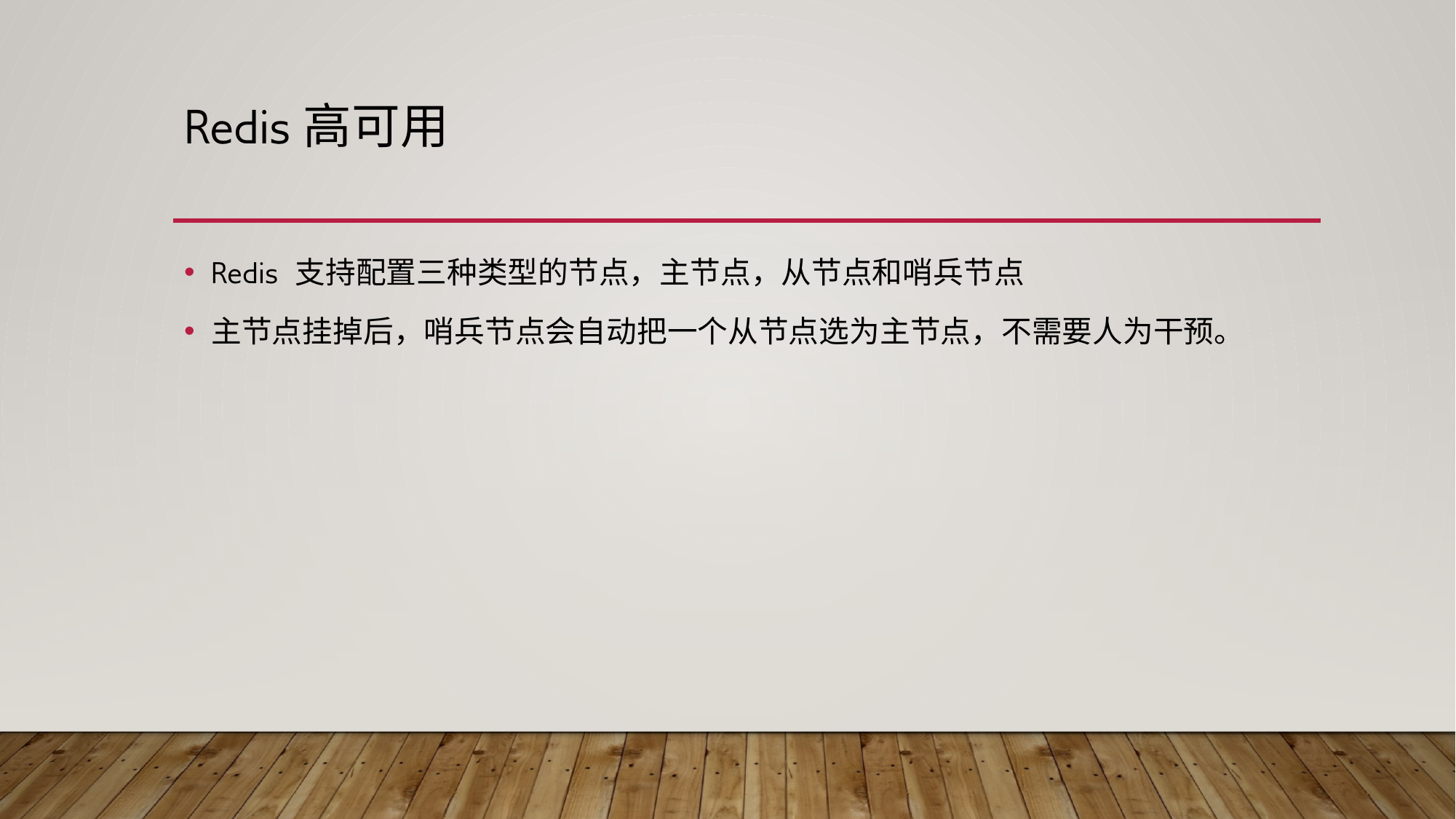

# Redis高可用
Redis 支持配置三种类型的节点，主节点，从节点和哨兵节点
主节点挂掉后，哨兵节点会自动把一个从节点选为主节点，不需要人为干预。